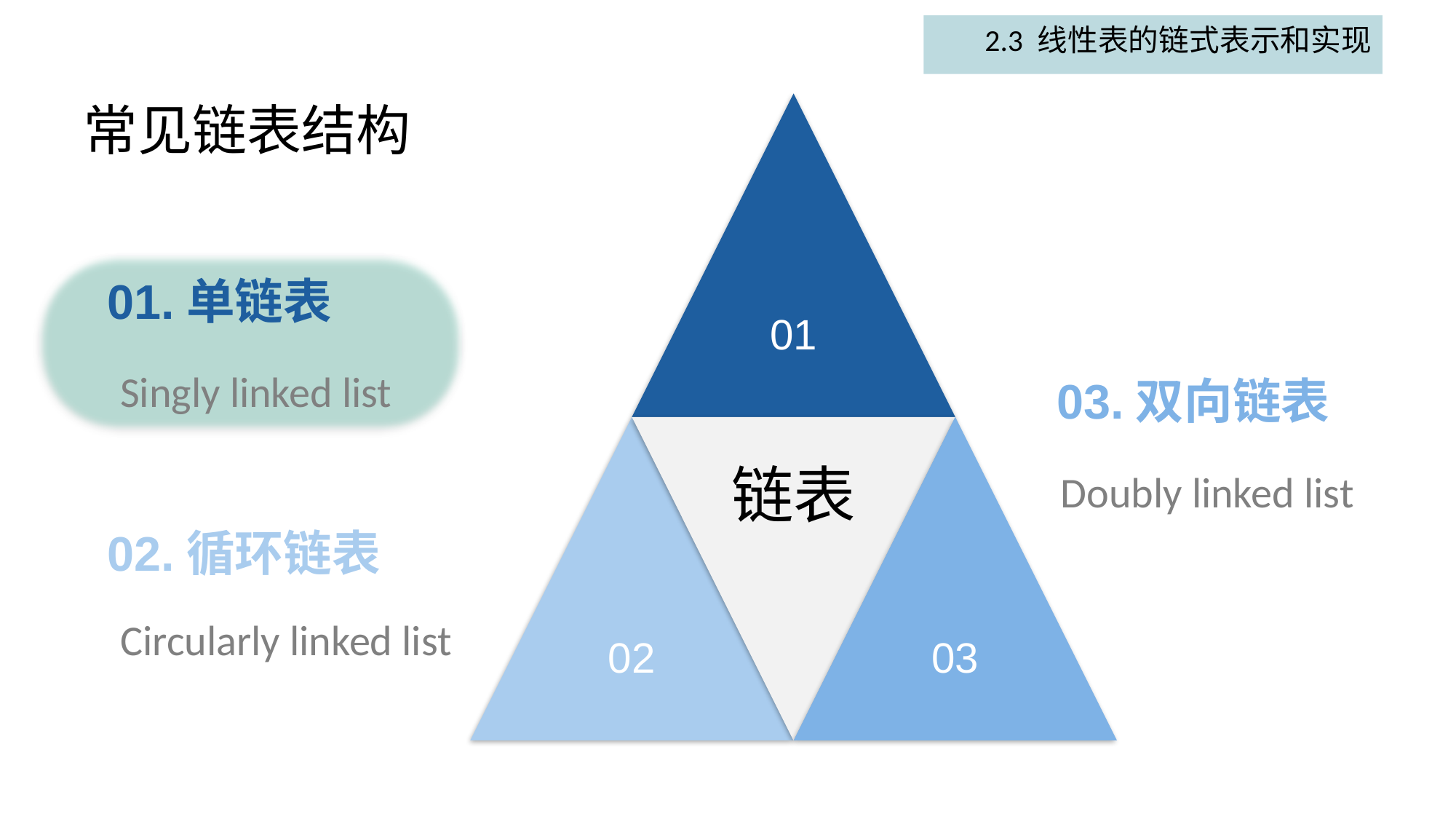

2.3 线性表的链式表示和实现

# 常见链表结构
01

01.单链表
Singly linked list
03.双向链表
Doubly linked list
链表
02
03
02.循环链表
Circularly linked list